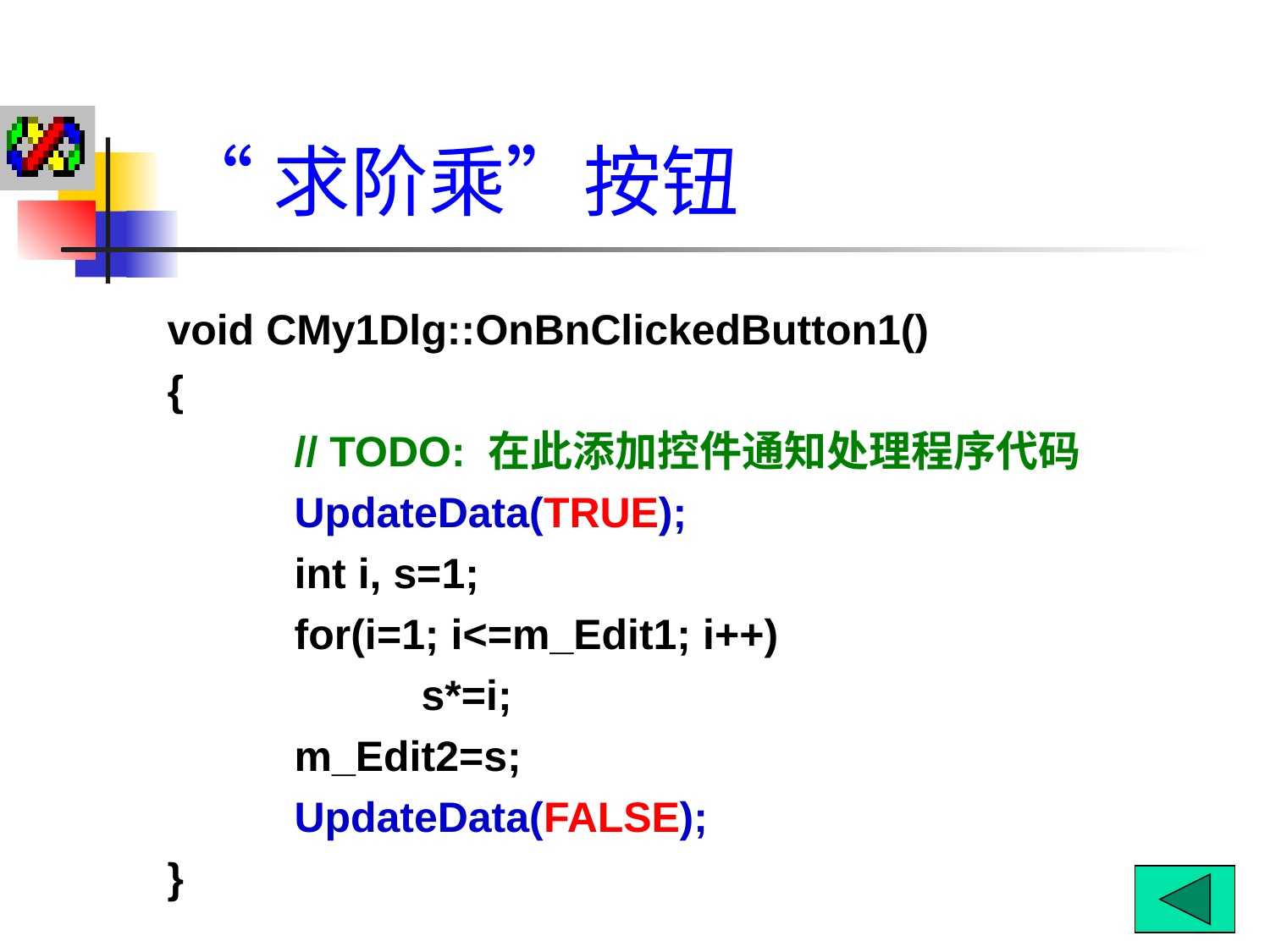

“求阶乘”按钮
void CMy1Dlg::OnBnClickedButton1()
{
	// TODO: 在此添加控件通知处理程序代码
	UpdateData(TRUE);
	int i, s=1;
	for(i=1; i<=m_Edit1; i++)
		s*=i;
	m_Edit2=s;
	UpdateData(FALSE);
}